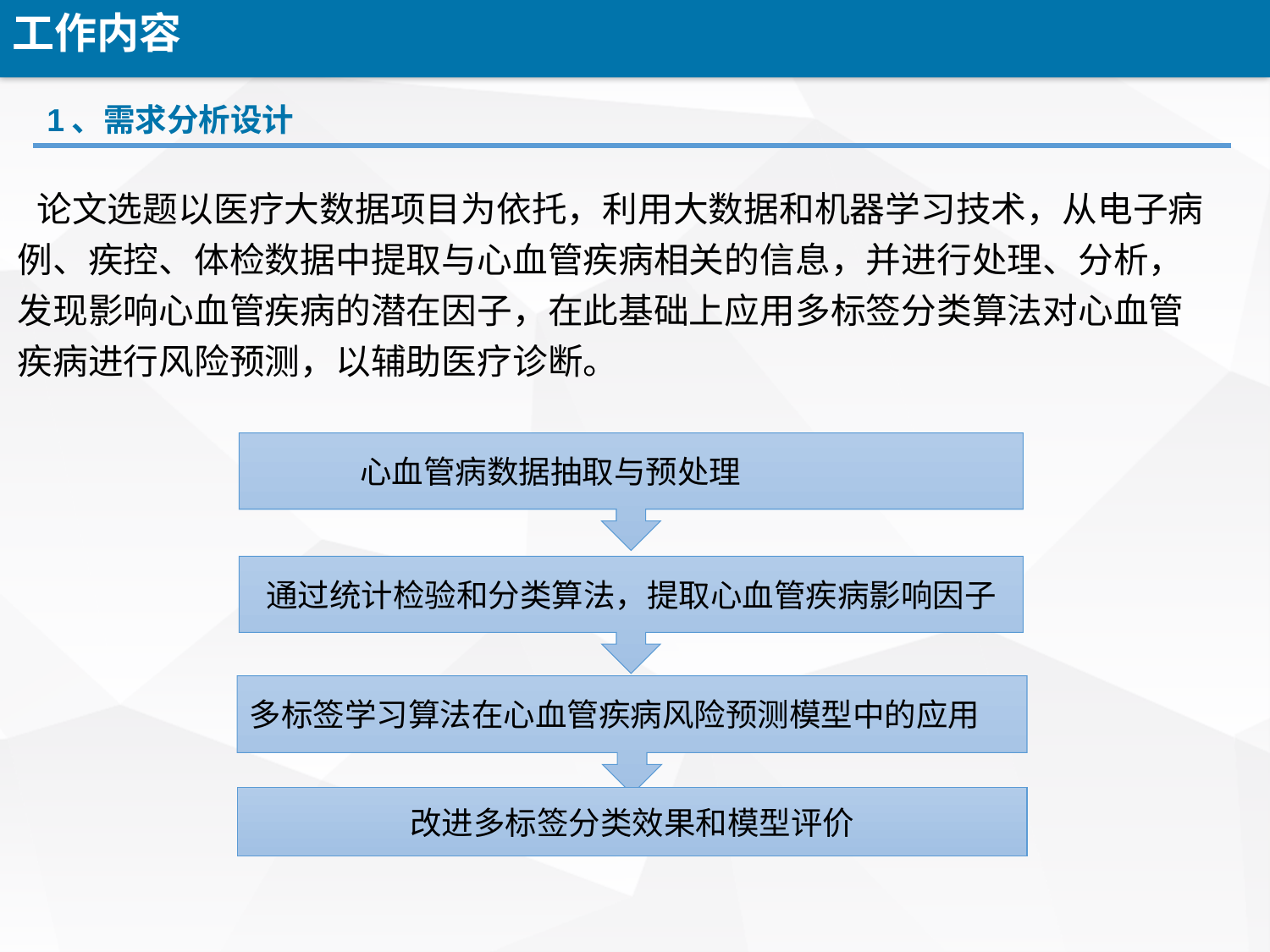

工作内容
 1、需求分析设计

  论文选题以医疗大数据项目为依托，利用大数据和机器学习技术，从电子病例、疾控、体检数据中提取与心血管疾病相关的信息，并进行处理、分析，发现影响心血管疾病的潜在因子，在此基础上应用多标签分类算法对心血管疾病进行风险预测，以辅助医疗诊断。

              心血管病数据抽取与预处理
通过统计检验和分类算法，提取心血管疾病影响因子
多标签学习算法在心血管疾病风险预测模型中的应用
改进多标签分类效果和模型评价